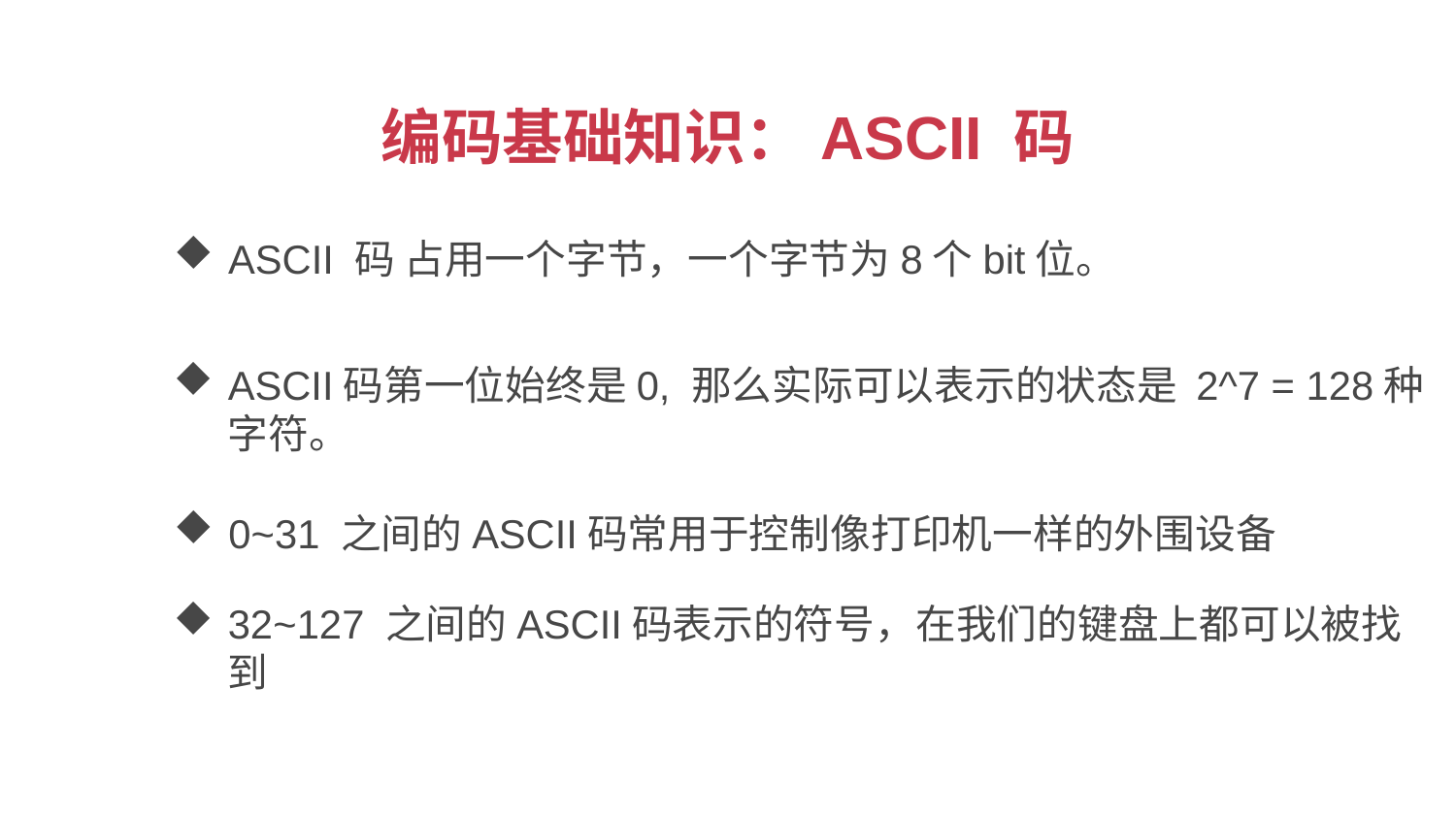

编码基础知识：ASCII 码
ASCII 码 占用一个字节，一个字节为8个bit位。
ASCII码第一位始终是0, 那么实际可以表示的状态是 2^7 = 128种字符。
0~31 之间的ASCII码常用于控制像打印机一样的外围设备
32~127 之间的ASCII码表示的符号，在我们的键盘上都可以被找到